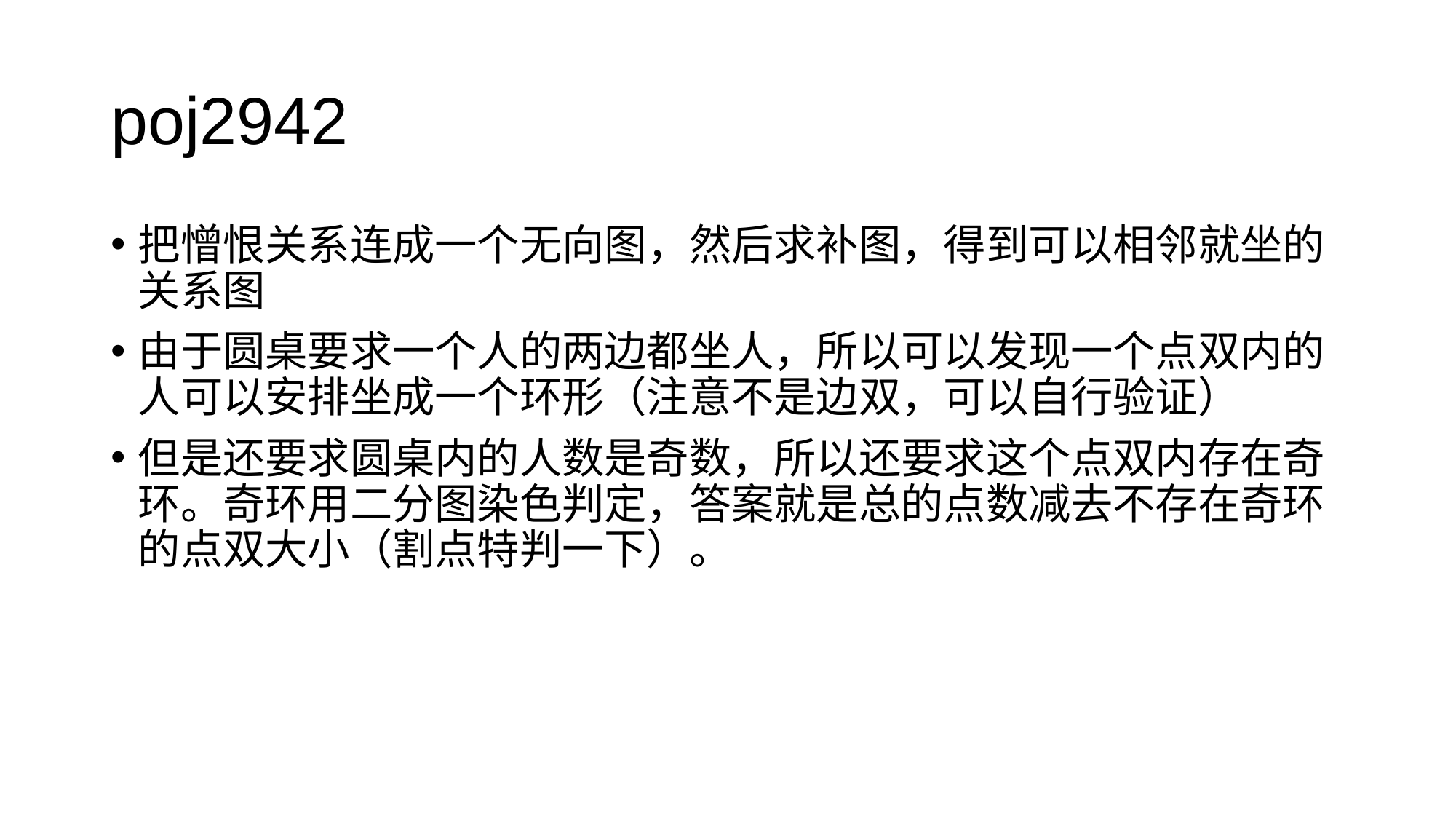

# poj2942
把憎恨关系连成一个无向图，然后求补图，得到可以相邻就坐的关系图
由于圆桌要求一个人的两边都坐人，所以可以发现一个点双内的人可以安排坐成一个环形（注意不是边双，可以自行验证）
但是还要求圆桌内的人数是奇数，所以还要求这个点双内存在奇环。奇环用二分图染色判定，答案就是总的点数减去不存在奇环的点双大小（割点特判一下）。